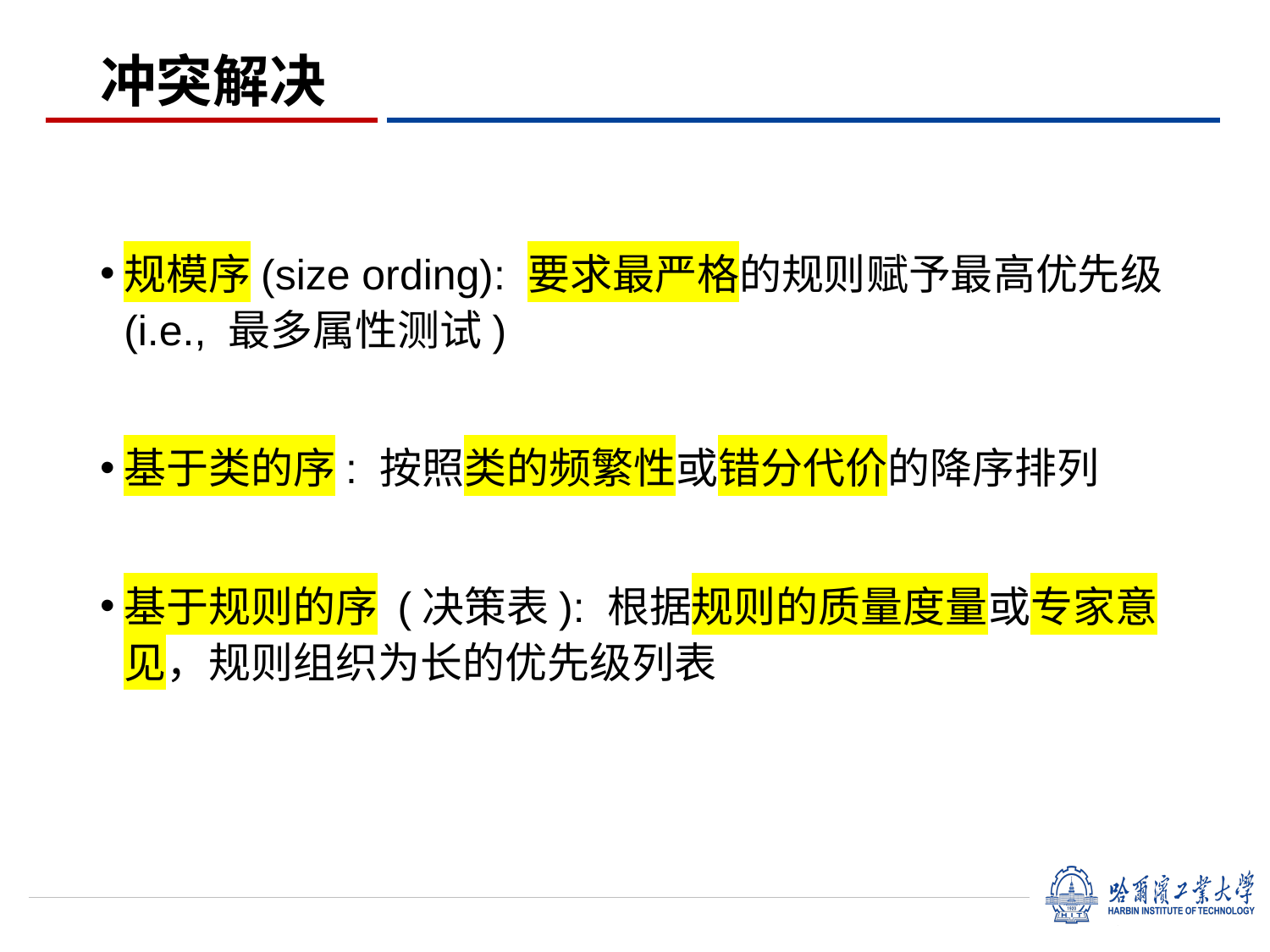

# 冲突解决
规模序(size ording): 要求最严格的规则赋予最高优先级 (i.e., 最多属性测试)

基于类的序: 按照类的频繁性或错分代价的降序排列

基于规则的序 (决策表): 根据规则的质量度量或专家意见，规则组织为长的优先级列表